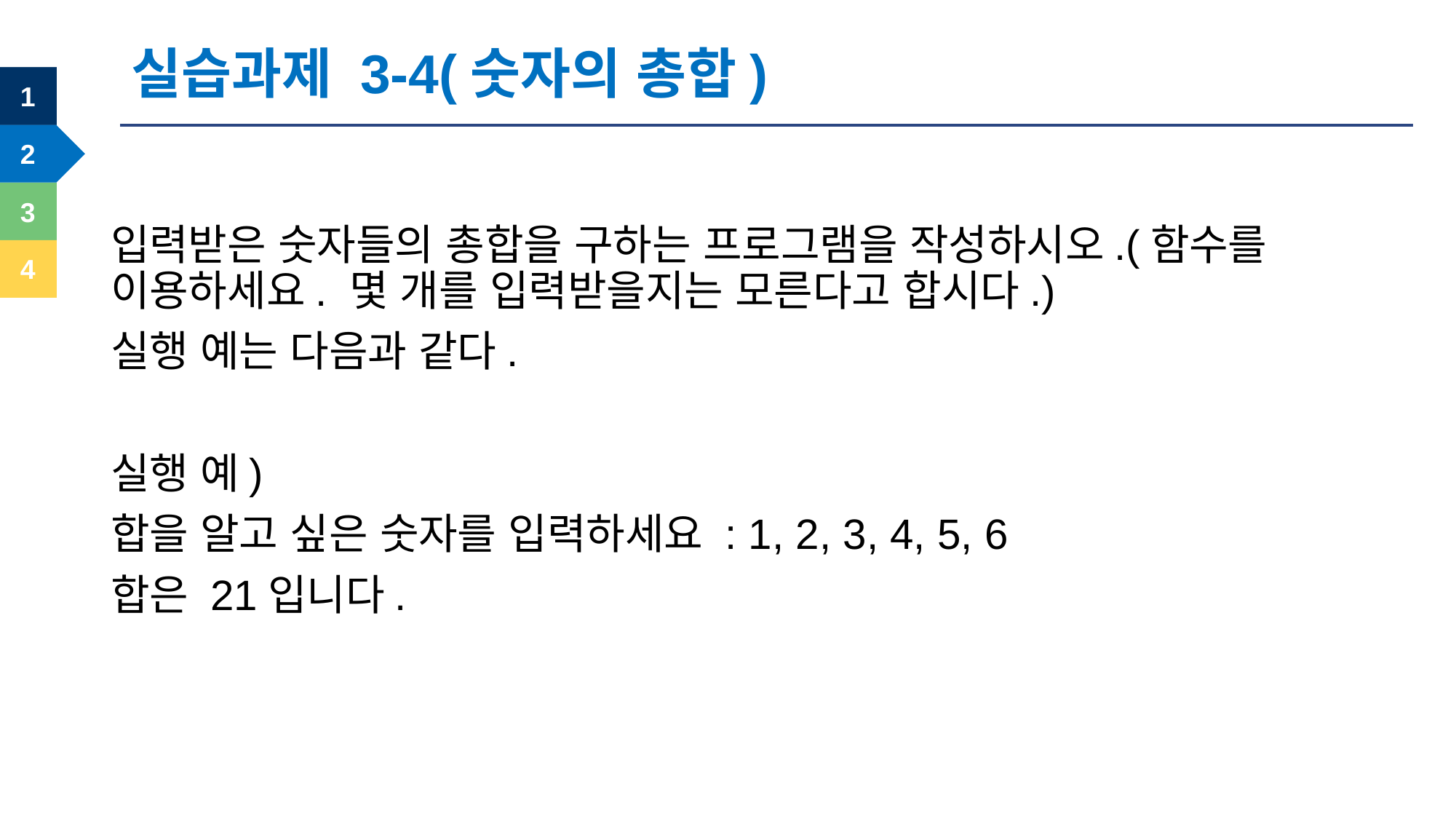

실습과제 3-4(숫자의 총합)
입력받은 숫자들의 총합을 구하는 프로그램을 작성하시오.(함수를 이용하세요. 몇 개를 입력받을지는 모른다고 합시다.)
실행 예는 다음과 같다.

실행 예)
합을 알고 싶은 숫자를 입력하세요 : 1, 2, 3, 4, 5, 6
합은 21입니다.